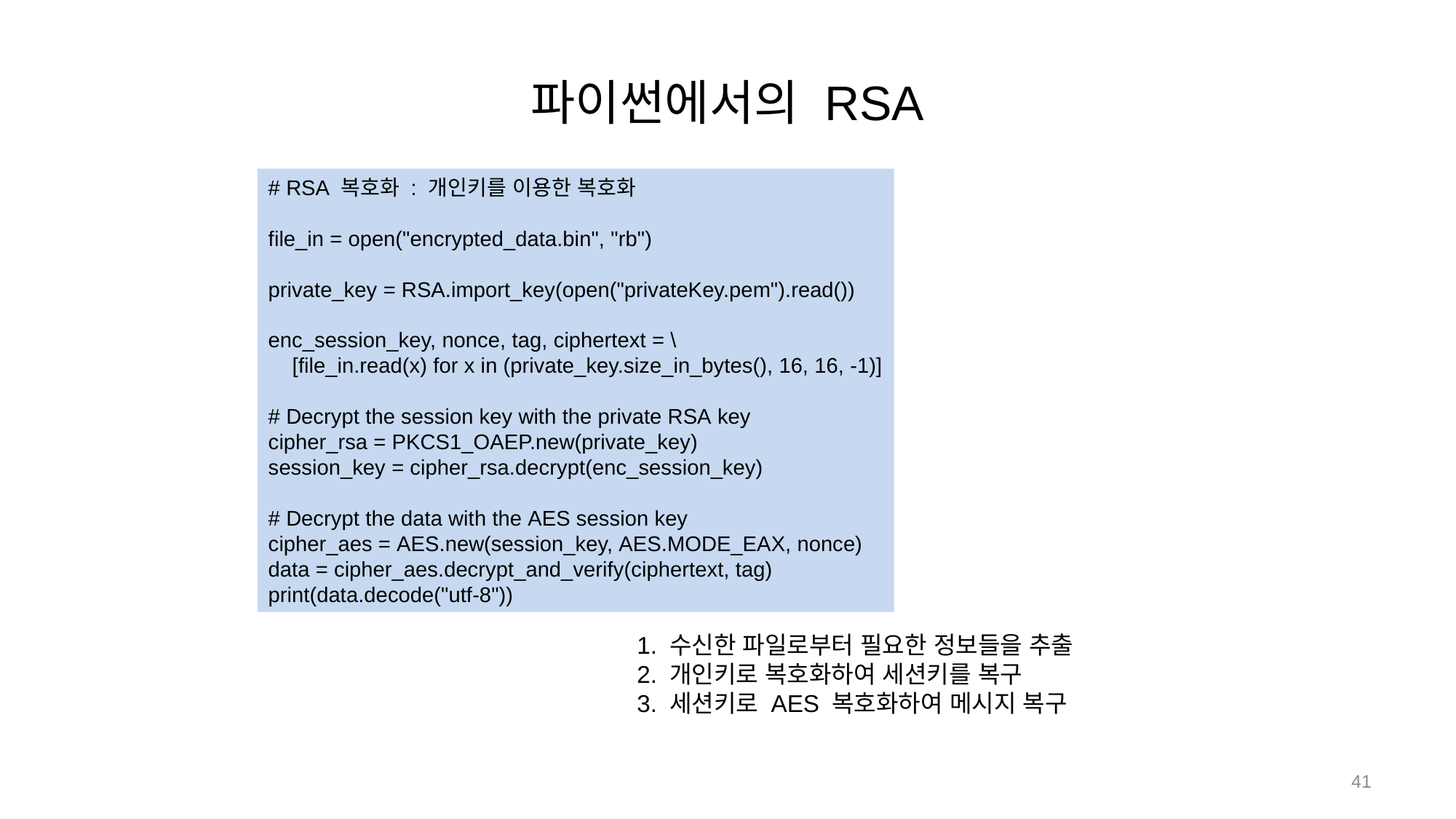

# 파이썬에서의 RSA
# RSA 복호화 : 개인키를 이용한 복호화
file_in = open("encrypted_data.bin", "rb")
private_key = RSA.import_key(open("privateKey.pem").read())
enc_session_key, nonce, tag, ciphertext = \
    [file_in.read(x) for x in (private_key.size_in_bytes(), 16, 16, -1)]
# Decrypt the session key with the private RSA key
cipher_rsa = PKCS1_OAEP.new(private_key)
session_key = cipher_rsa.decrypt(enc_session_key)
# Decrypt the data with the AES session key
cipher_aes = AES.new(session_key, AES.MODE_EAX, nonce)
data = cipher_aes.decrypt_and_verify(ciphertext, tag)
print(data.decode("utf-8"))
1. 수신한 파일로부터 필요한 정보들을 추출
2. 개인키로 복호화하여 세션키를 복구
3. 세션키로 AES 복호화하여 메시지 복구
41